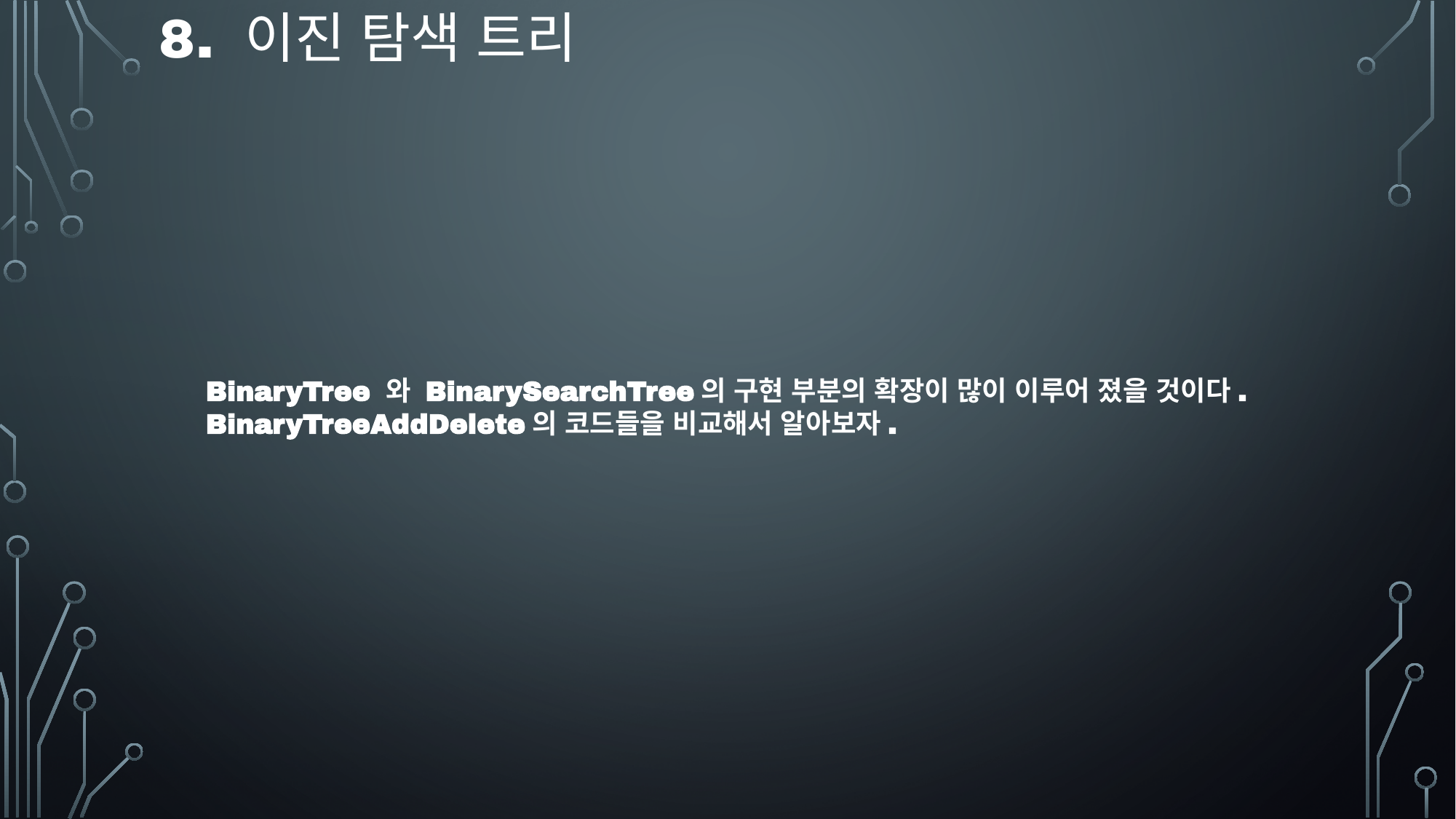

8. 이진 탐색 트리
BinaryTree 와 BinarySearchTree의 구현 부분의 확장이 많이 이루어 졌을 것이다.
BinaryTreeAddDelete의 코드들을 비교해서 알아보자.